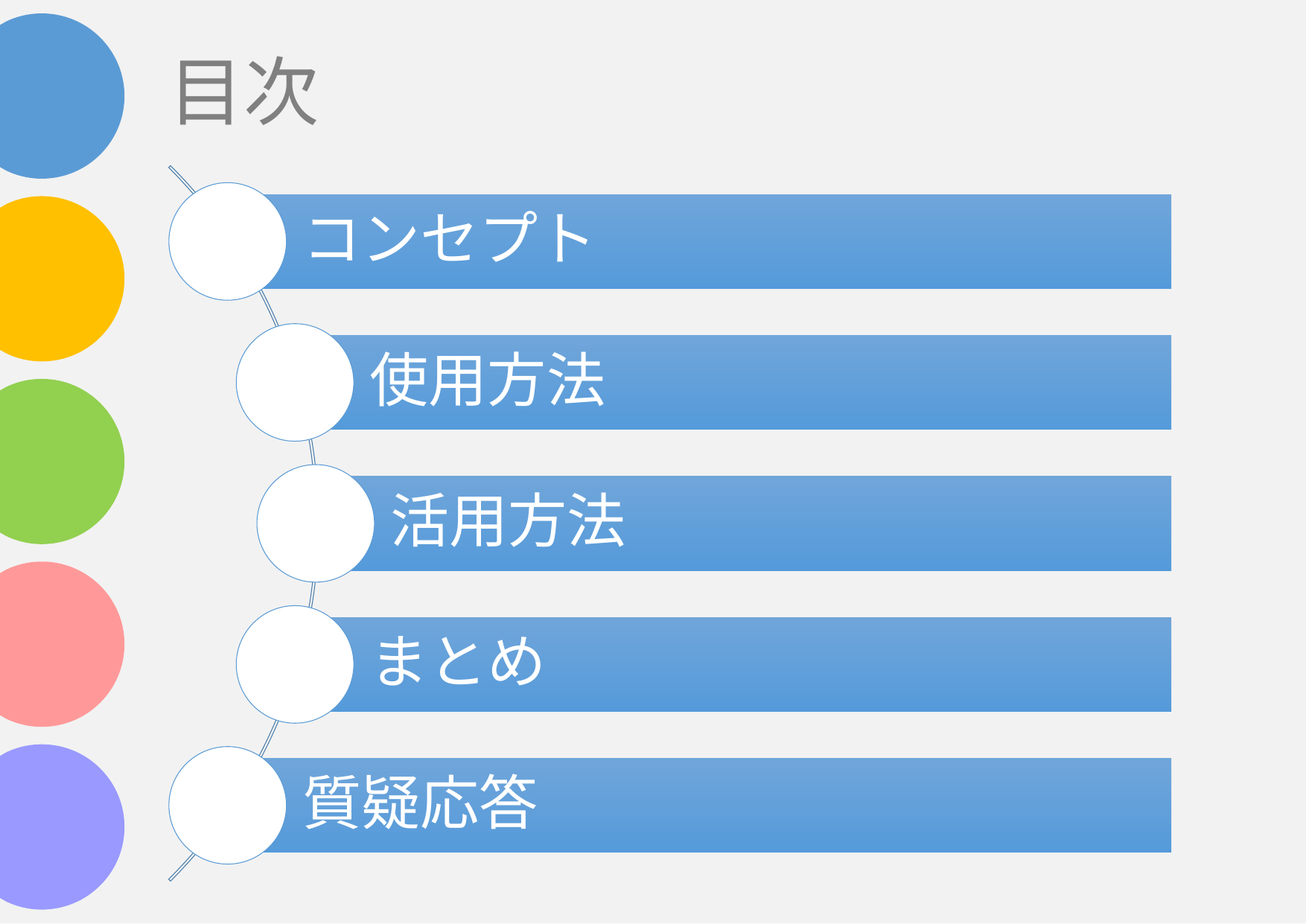

# 目次
コンセプト
使用方法
活用方法
まとめ
質疑応答